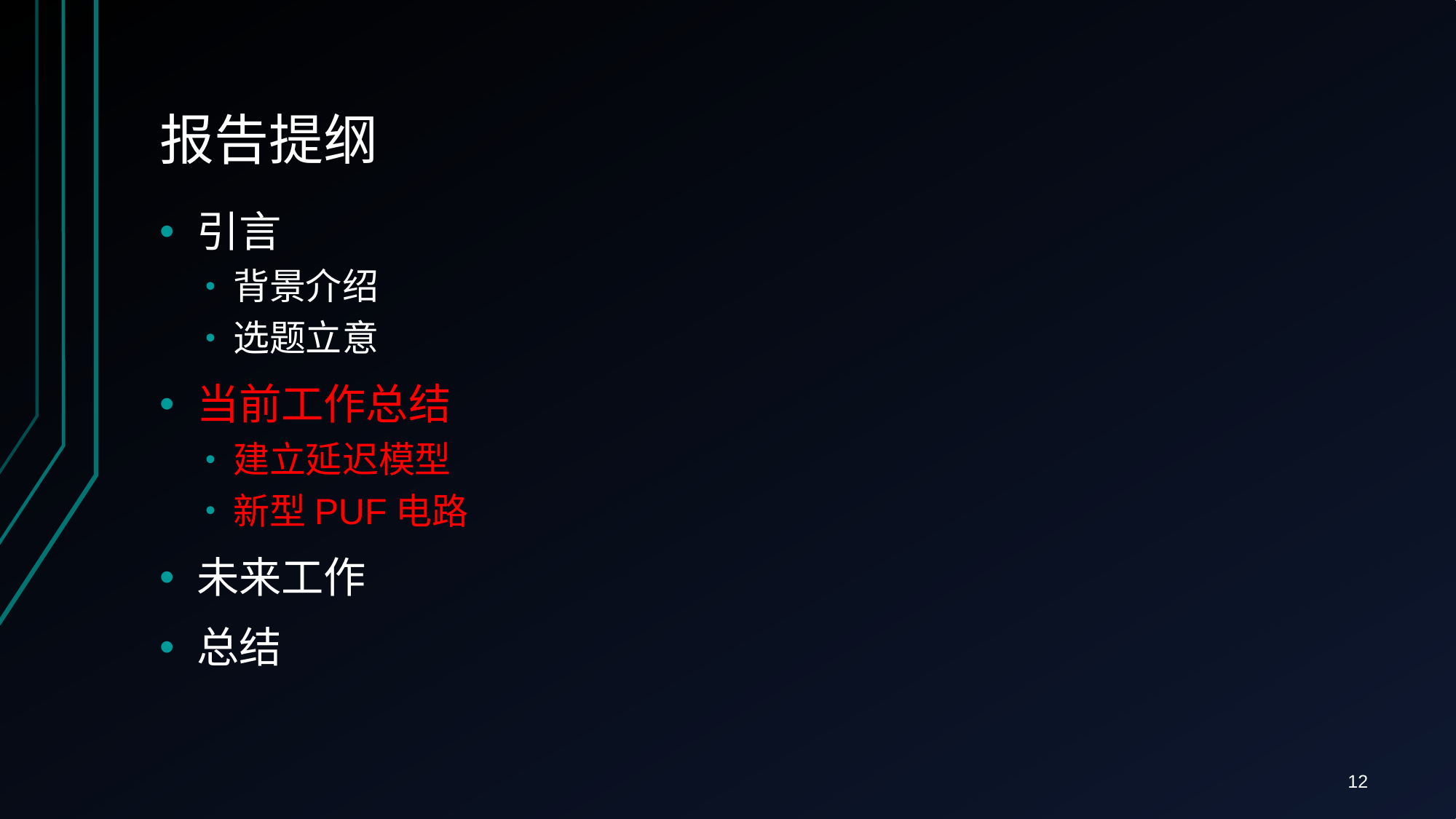

# 报告提纲
引言
背景介绍
选题立意
当前工作总结
建立延迟模型
新型PUF电路
未来工作
总结
12